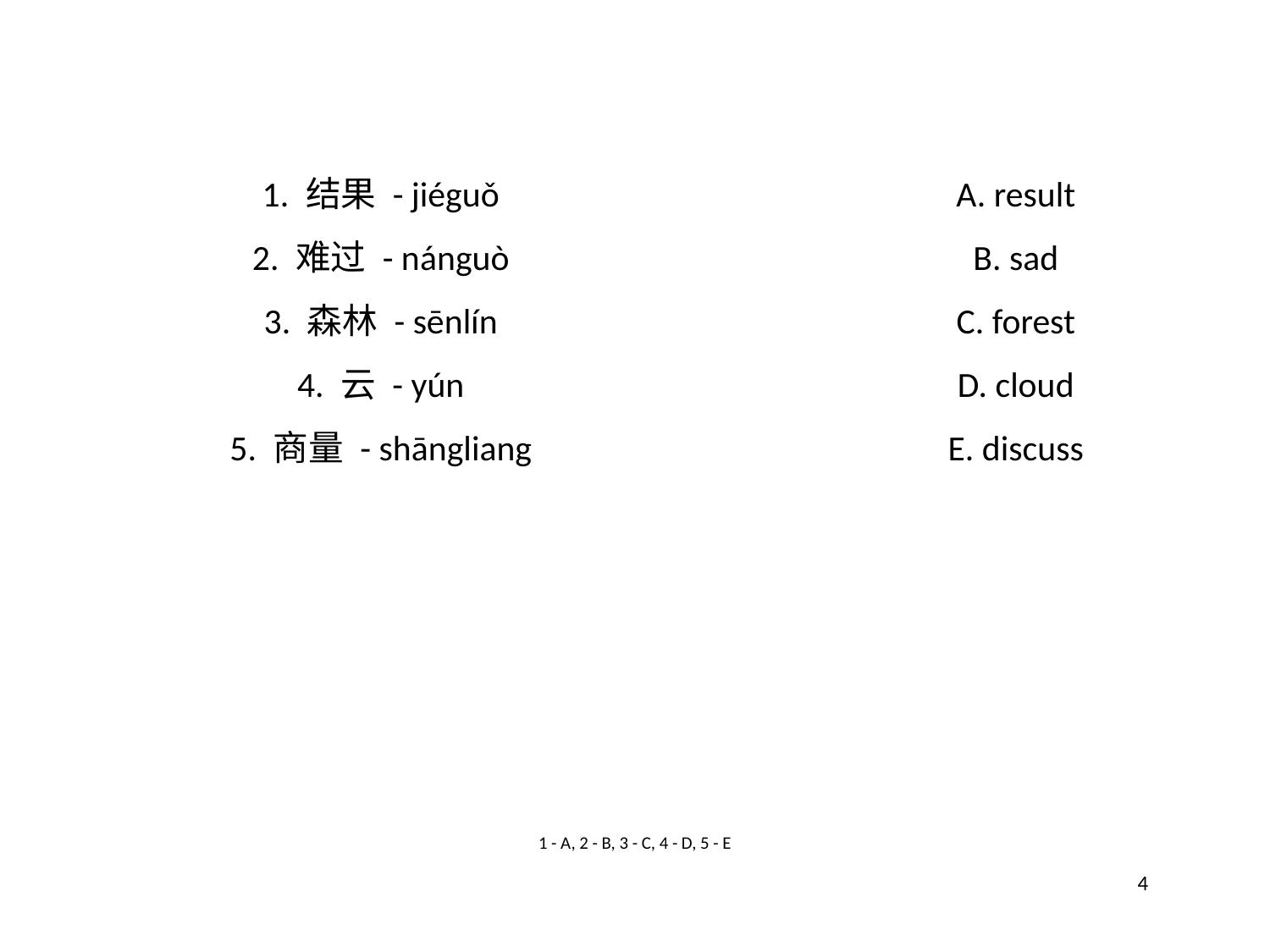

1. 结果 - jiéguǒ

A. result

2. 难过 - nánguò

B. sad

3. 森林 - sēnlín

C. forest

4. 云 - yún

D. cloud

5. 商量 - shāngliang

E. discuss
1 - A, 2 - B, 3 - C, 4 - D, 5 - E

4